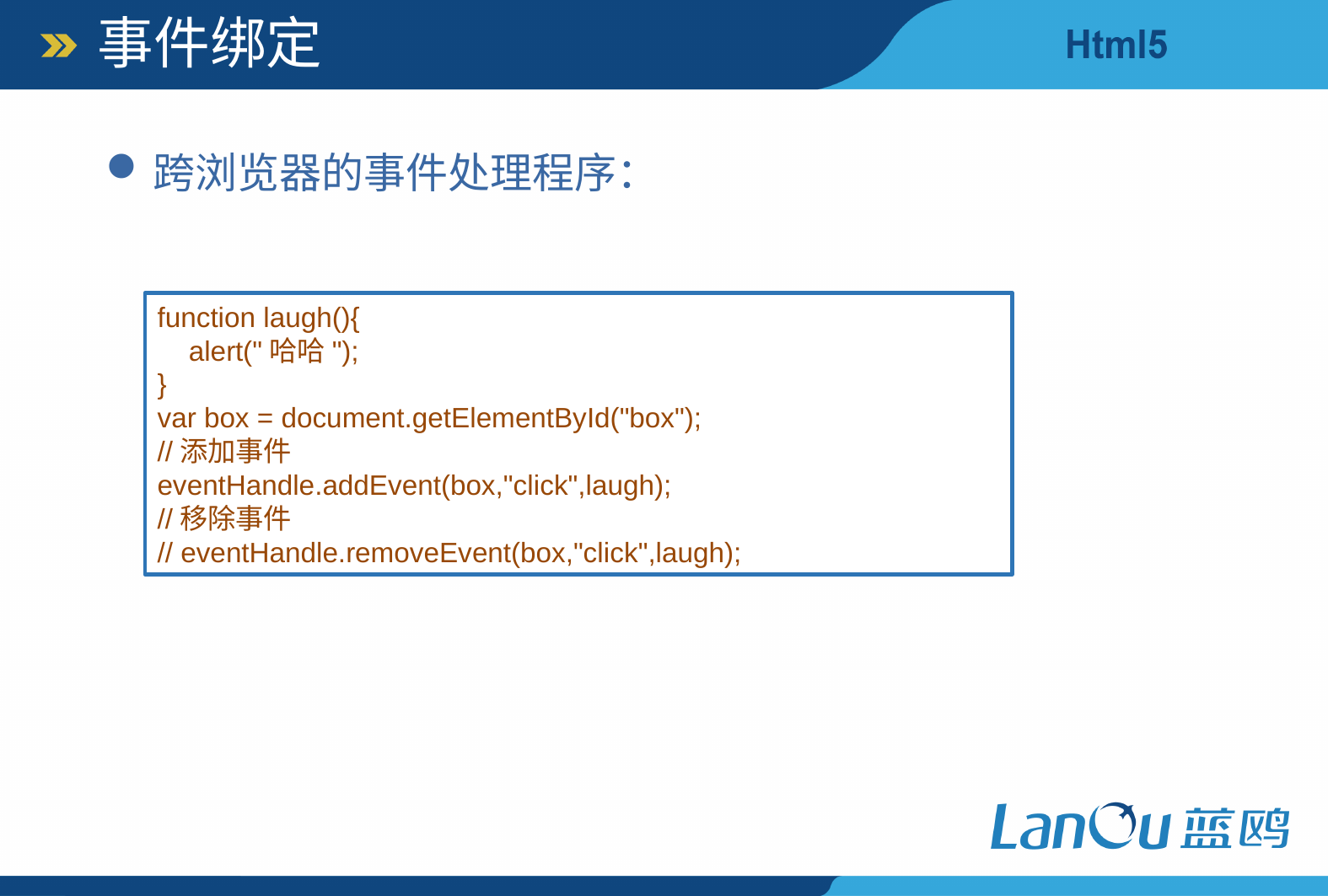

事件绑定
跨浏览器的事件处理程序：
function laugh(){
    alert("哈哈");
}
var box = document.getElementById("box");
//添加事件
eventHandle.addEvent(box,"click",laugh);
//移除事件
// eventHandle.removeEvent(box,"click",laugh);